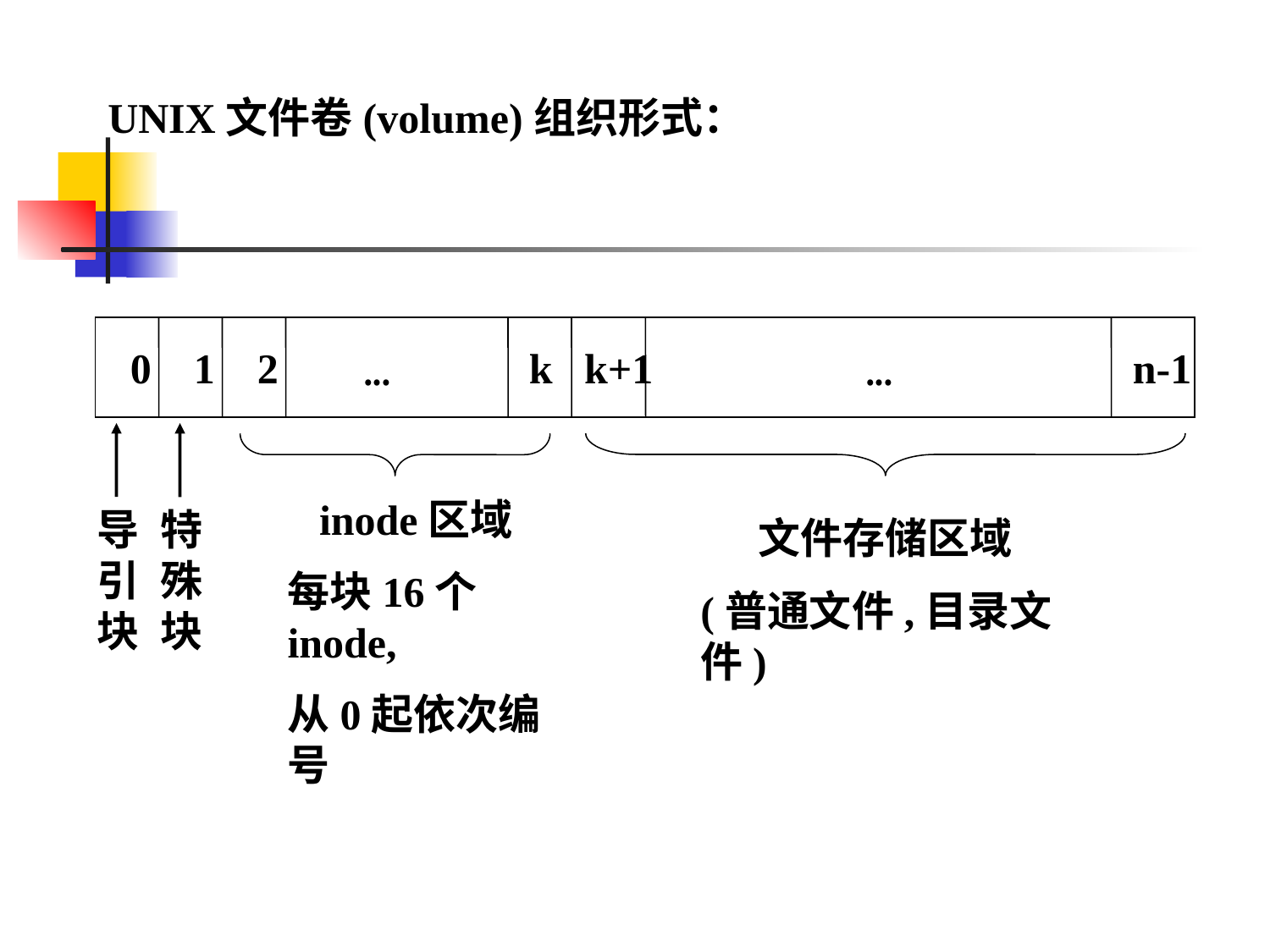

UNIX文件卷(volume)组织形式：

   0    1    2        …             k   k+1                    …             n-1

   inode区域
每块16个inode,
从0起依次编号
导引块
特殊块
     文件存储区域
(普通文件,目录文件)